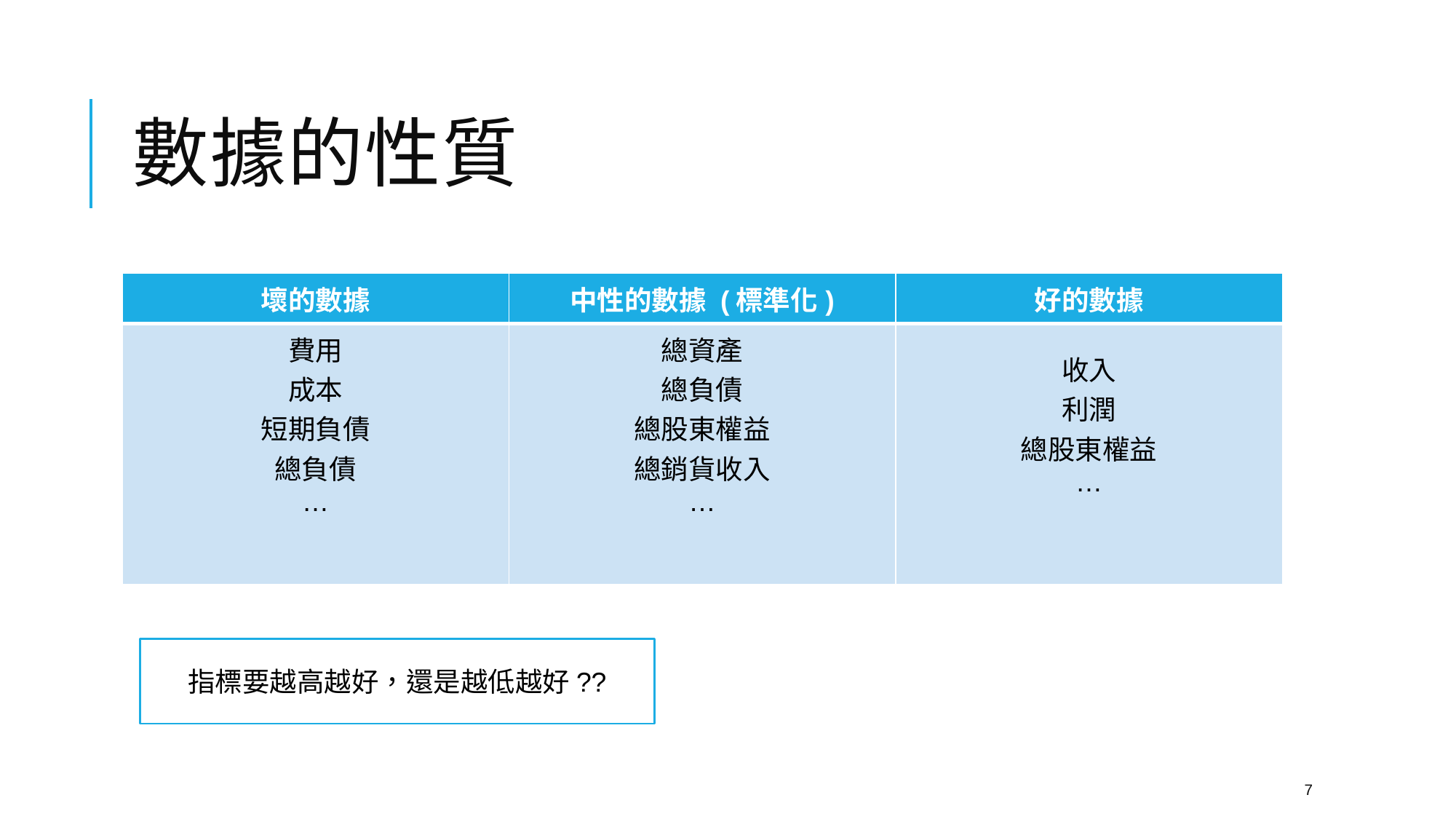

# 數據的性質
| 壞的數據 | 中性的數據 (標準化) | 好的數據 |
| --- | --- | --- |
| 費用 成本 短期負債 總負債 … | 總資產 總負債 總股東權益 總銷貨收入 … | 收入 利潤 總股東權益 … |
指標要越高越好，還是越低越好??
7